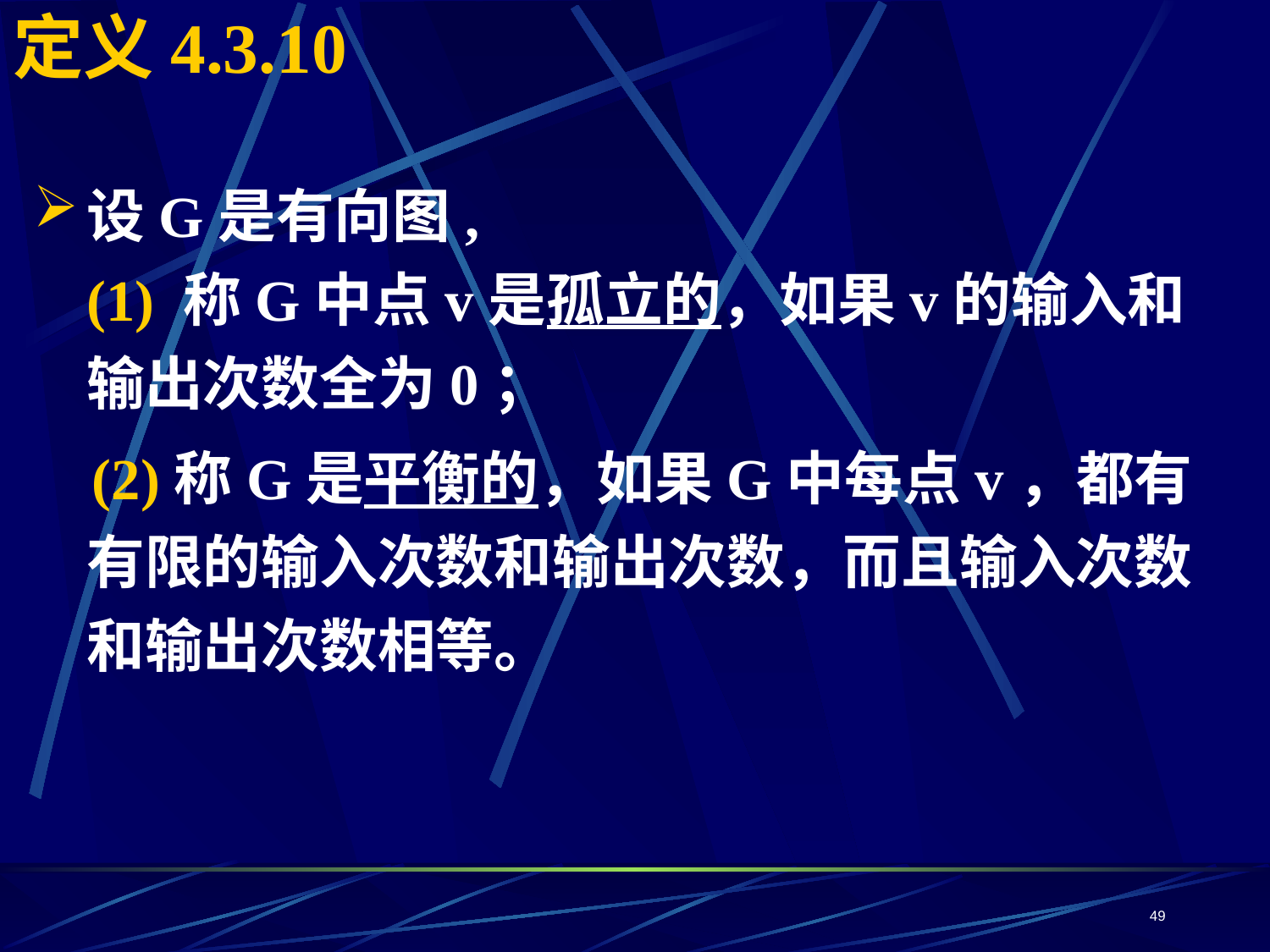

# 定义4.3.10
设G是有向图,
(1) 称G中点v是孤立的，如果v的输入和输出次数全为0；
    (2)称G是平衡的，如果G中每点v，都有有限的输入次数和输出次数，而且输入次数和输出次数相等。
49